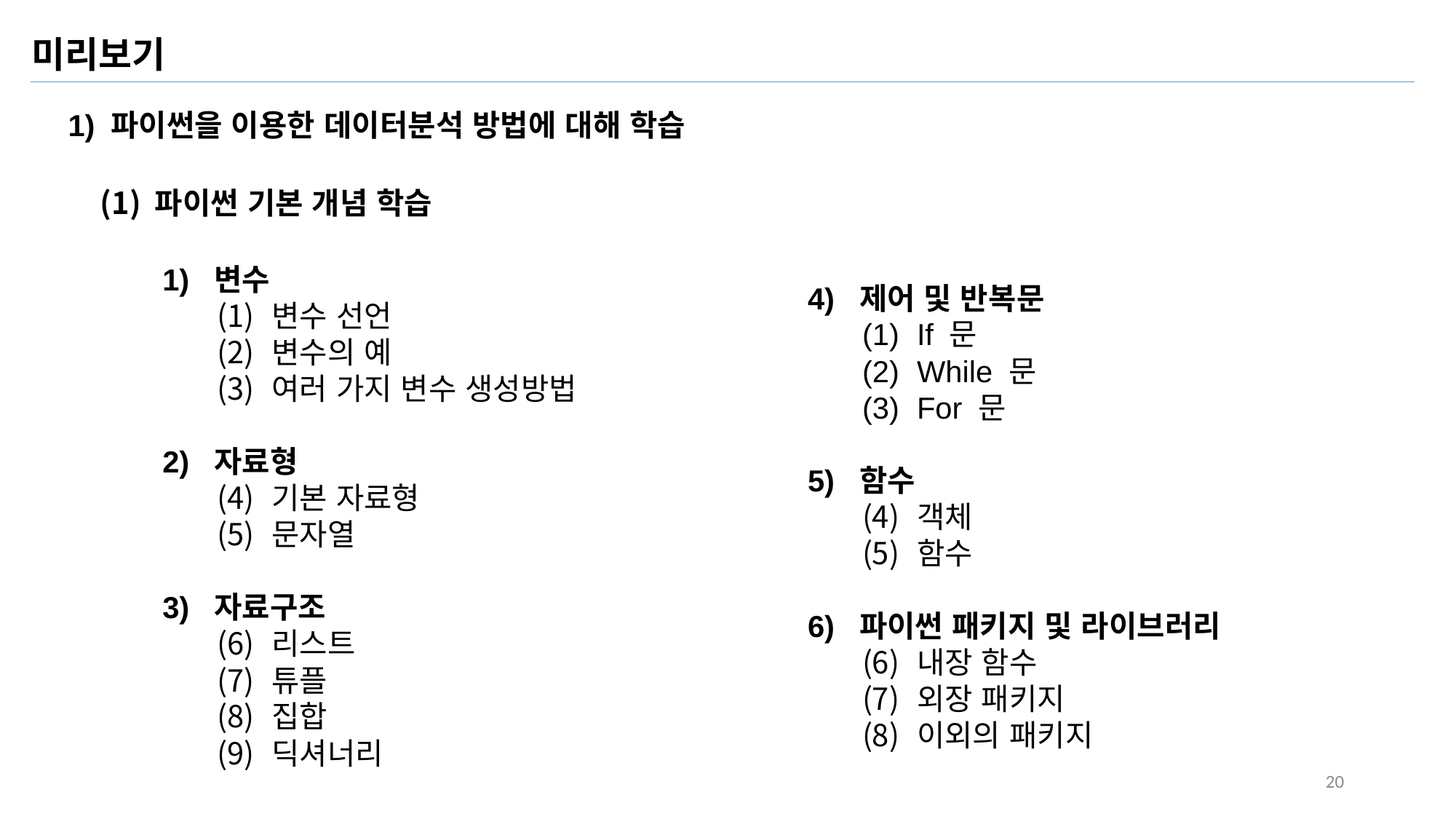

미리보기
1) 파이썬을 이용한 데이터분석 방법에 대해 학습
파이썬 기본 개념 학습

1)   변수
변수 선언
변수의 예
여러 가지 변수 생성방법

2)   자료형
기본 자료형
문자열

3)   자료구조
리스트
튜플
집합
딕셔너리
4)   제어 및 반복문
If 문
While 문
For 문

5)   함수
객체
함수

6)   파이썬 패키지 및 라이브러리
내장 함수
외장 패키지
이외의 패키지
#1
#2
#3
#4
#5
20